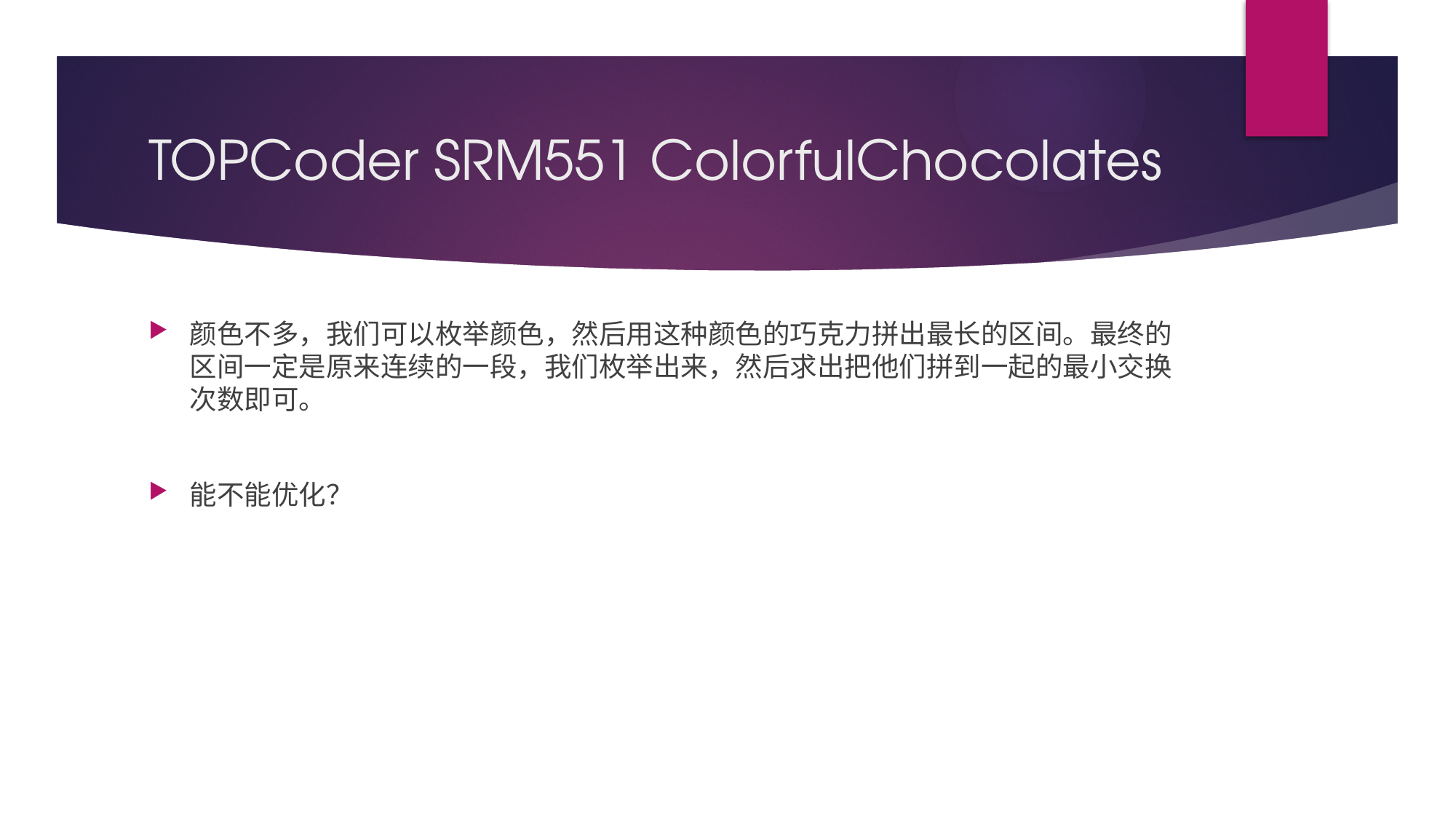

# TOPCoder SRM551 ColorfulChocolates
颜色不多，我们可以枚举颜色，然后用这种颜色的巧克力拼出最长的区间。最终的区间一定是原来连续的一段，我们枚举出来，然后求出把他们拼到一起的最小交换次数即可。

能不能优化？